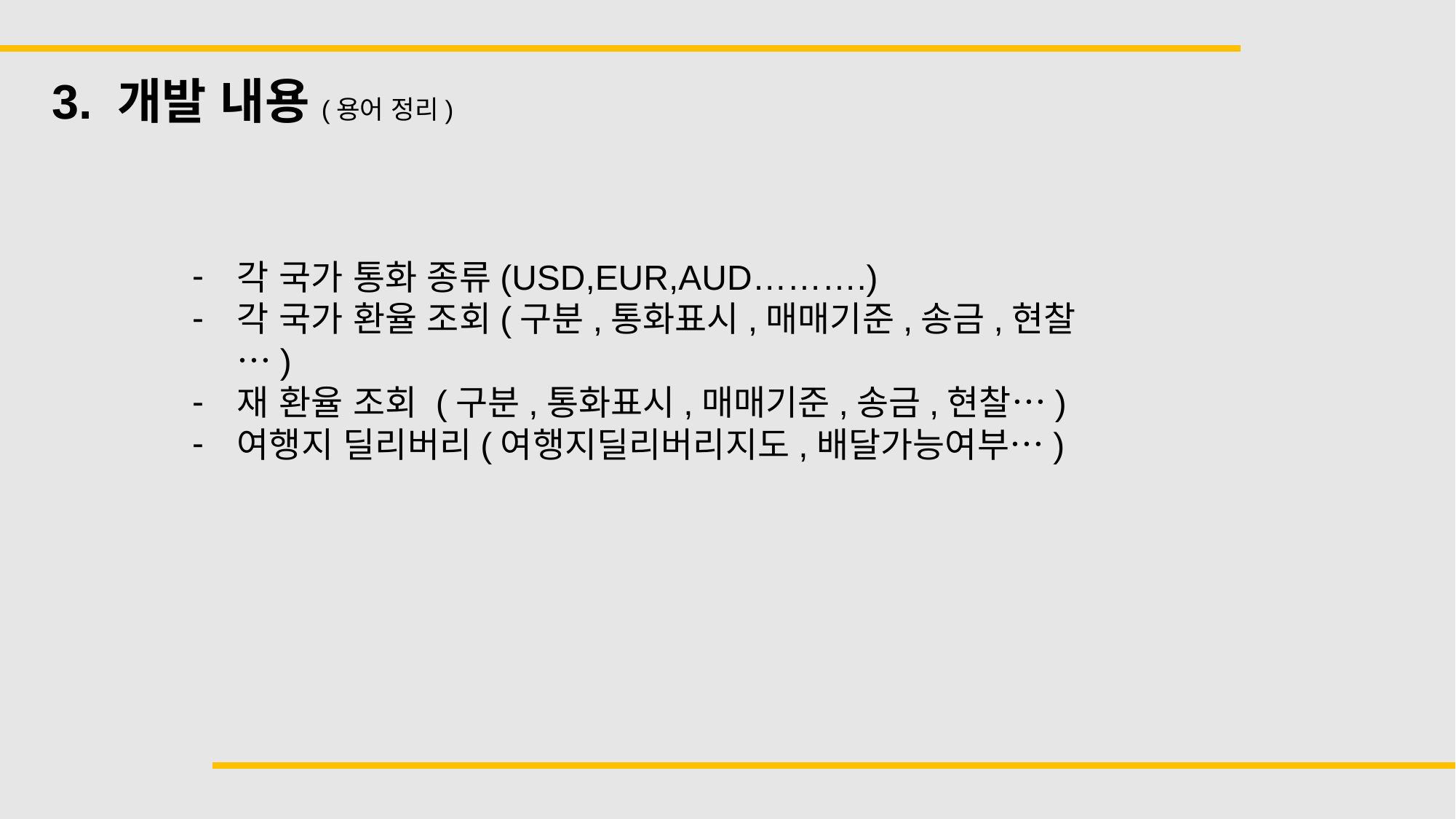

3. 개발 내용(용어 정리)
각 국가 통화 종류(USD,EUR,AUD……….)
각 국가 환율 조회(구분,통화표시,매매기준,송금,현찰…)
재 환율 조회 (구분,통화표시,매매기준,송금,현찰…)
여행지 딜리버리(여행지딜리버리지도,배달가능여부…)